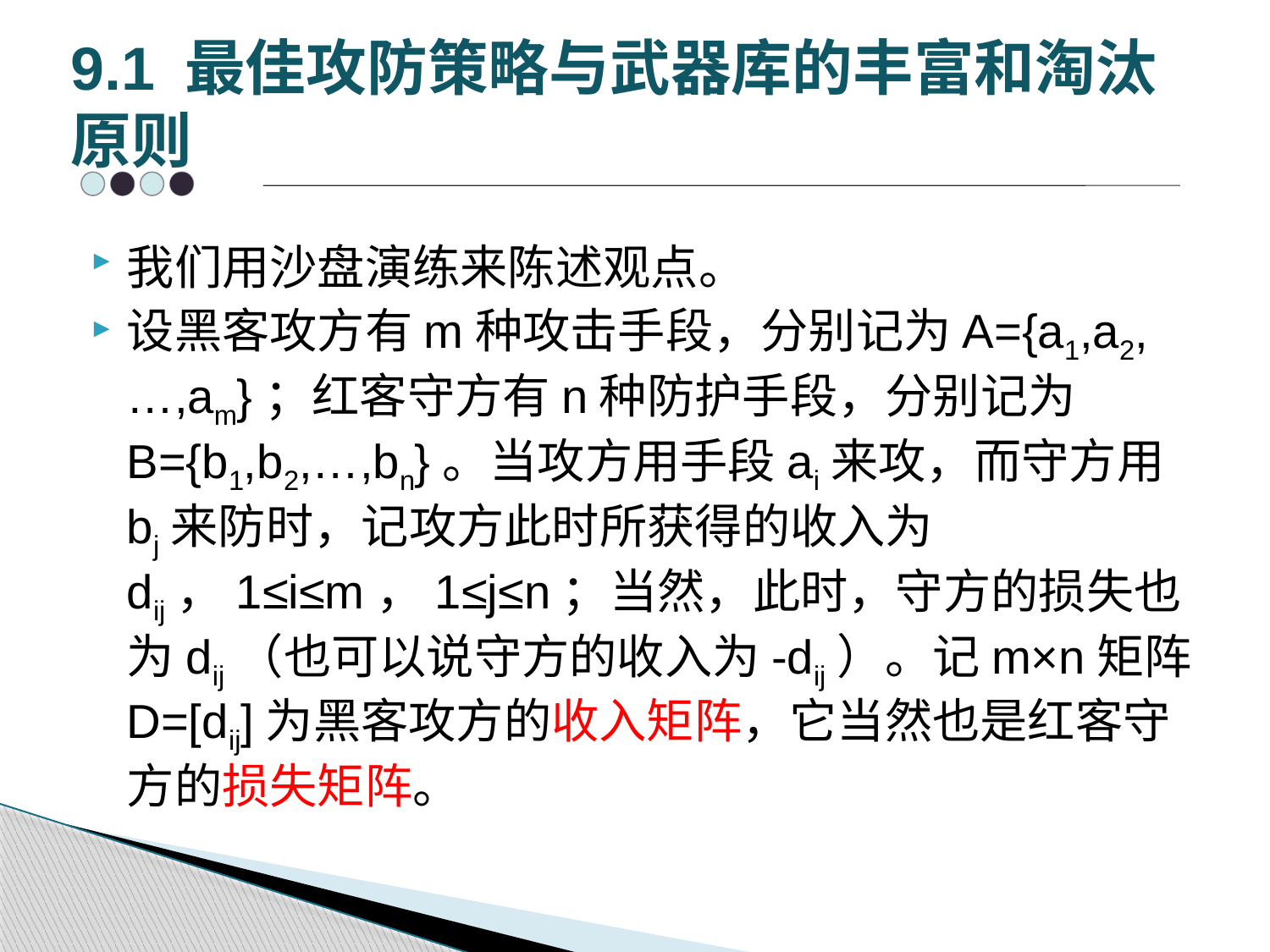

# 9.1 最佳攻防策略与武器库的丰富和淘汰原则

我们用沙盘演练来陈述观点。
设黑客攻方有m种攻击手段，分别记为A={a1,a2,…,am}；红客守方有n种防护手段，分别记为B={b1,b2,…,bn}。当攻方用手段ai来攻，而守方用bj来防时，记攻方此时所获得的收入为dij，1≤i≤m，1≤j≤n；当然，此时，守方的损失也为dij（也可以说守方的收入为-dij）。记m×n矩阵D=[dij]为黑客攻方的收入矩阵，它当然也是红客守方的损失矩阵。